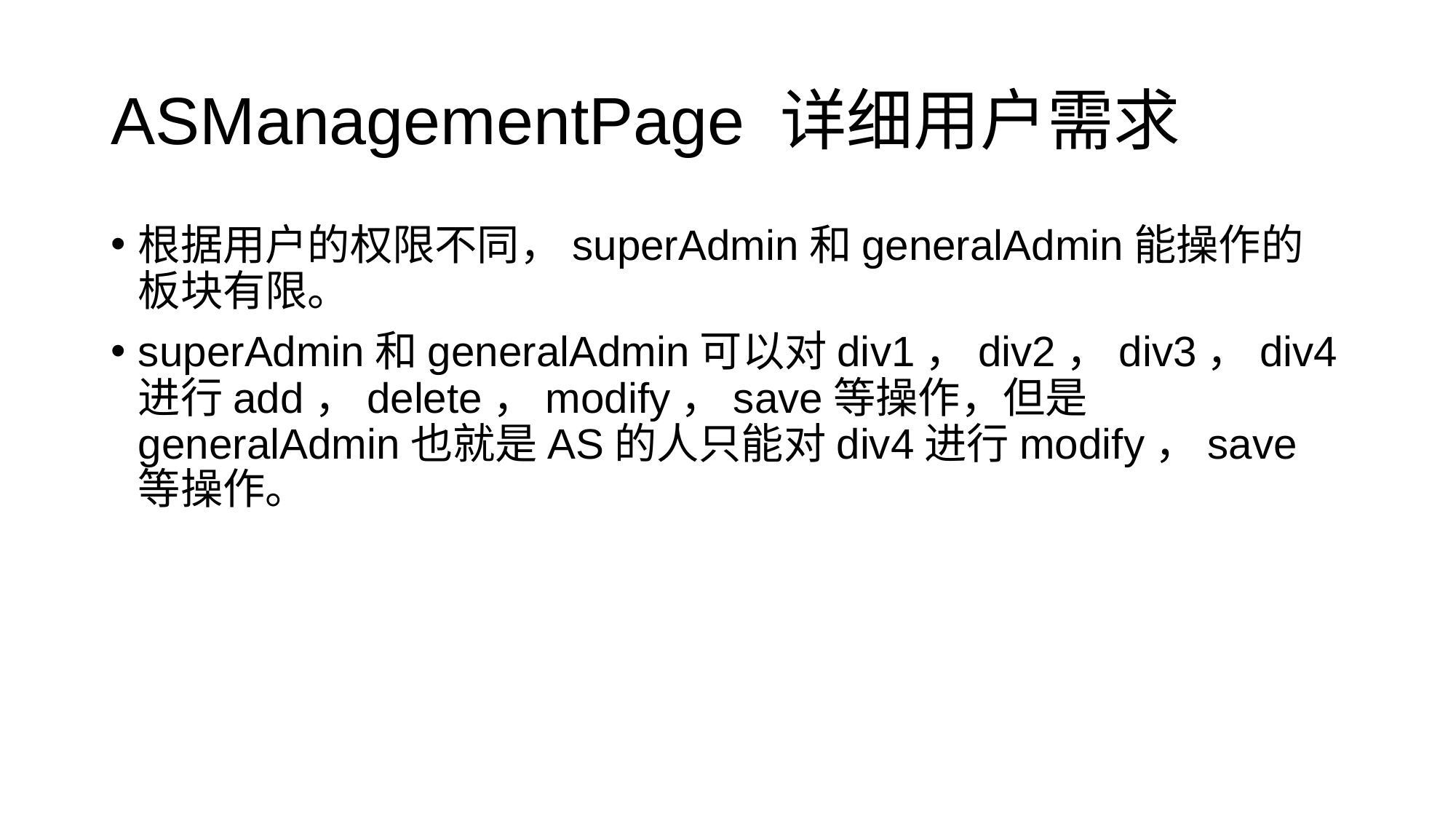

# ASManagementPage 详细用户需求
根据用户的权限不同，superAdmin和generalAdmin能操作的板块有限。
superAdmin和generalAdmin可以对div1，div2，div3，div4进行add，delete，modify，save等操作，但是generalAdmin也就是AS的人只能对div4进行modify，save等操作。